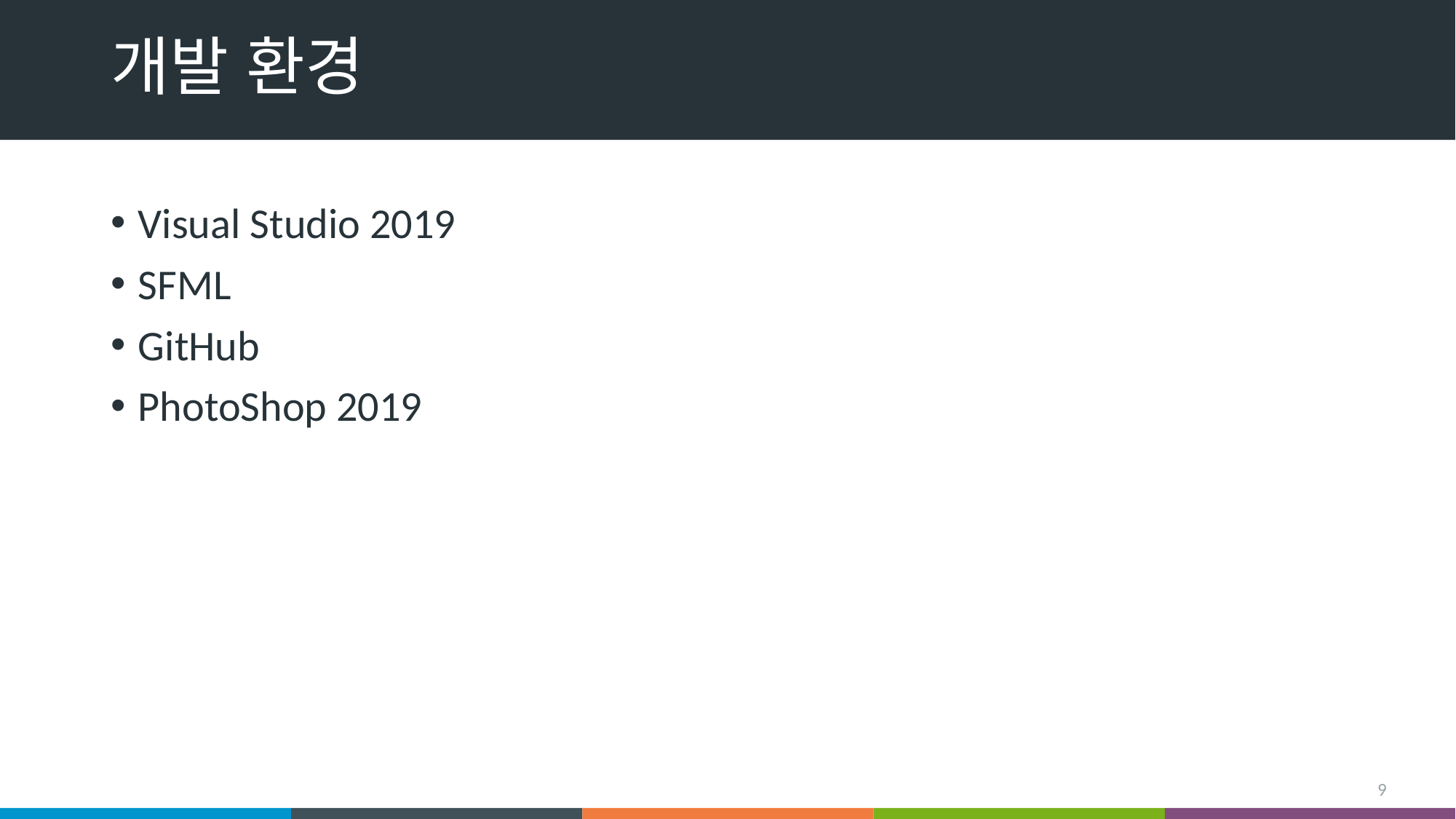

# 개발 환경
Visual Studio 2019
SFML
GitHub
PhotoShop 2019

9